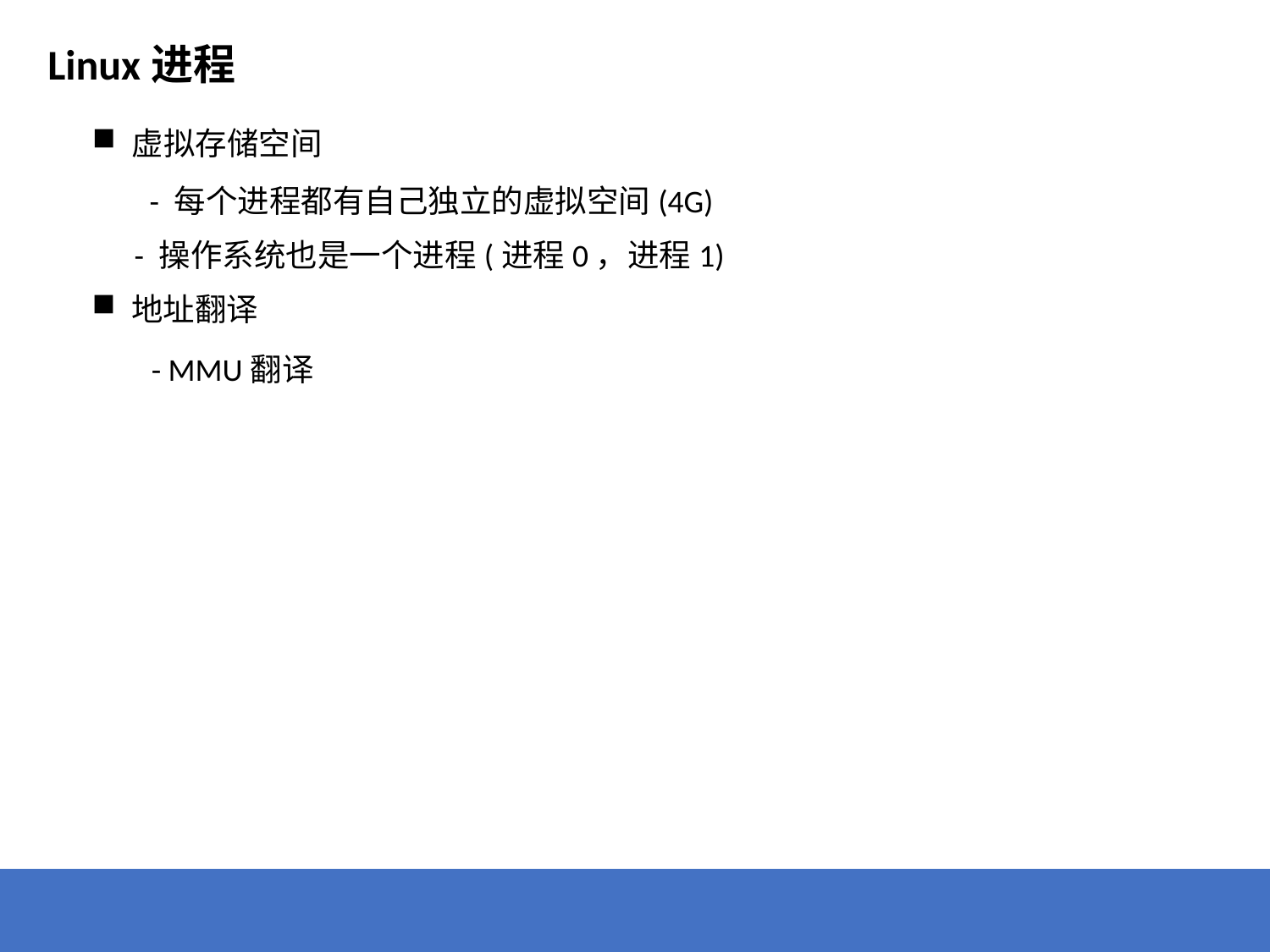

Linux进程
虚拟存储空间
- 每个进程都有自己独立的虚拟空间(4G)
- 操作系统也是一个进程(进程0，进程1)
地址翻译
- MMU翻译